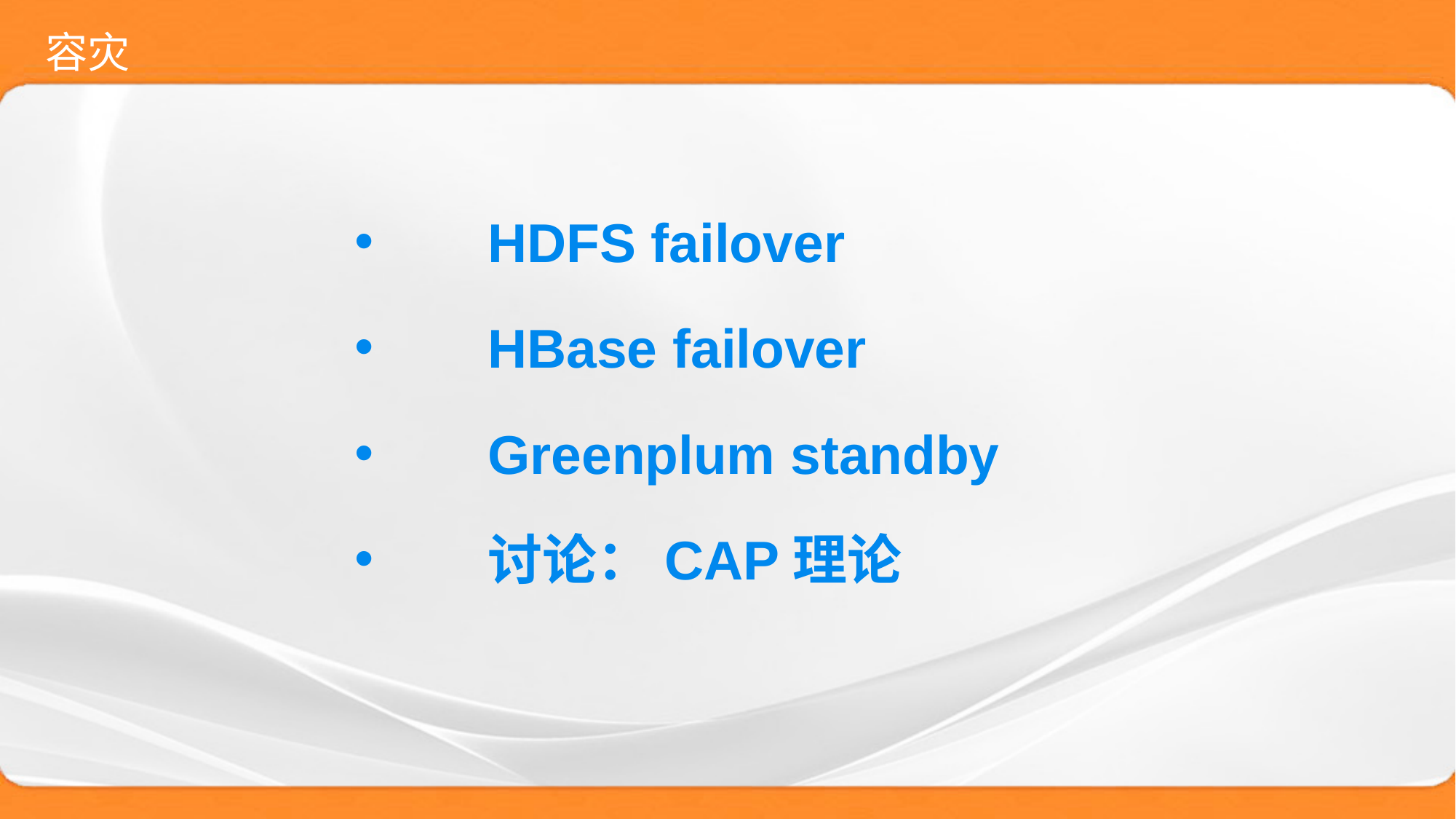

# 容灾
HDFS failover
HBase failover
Greenplum standby
讨论：CAP理论